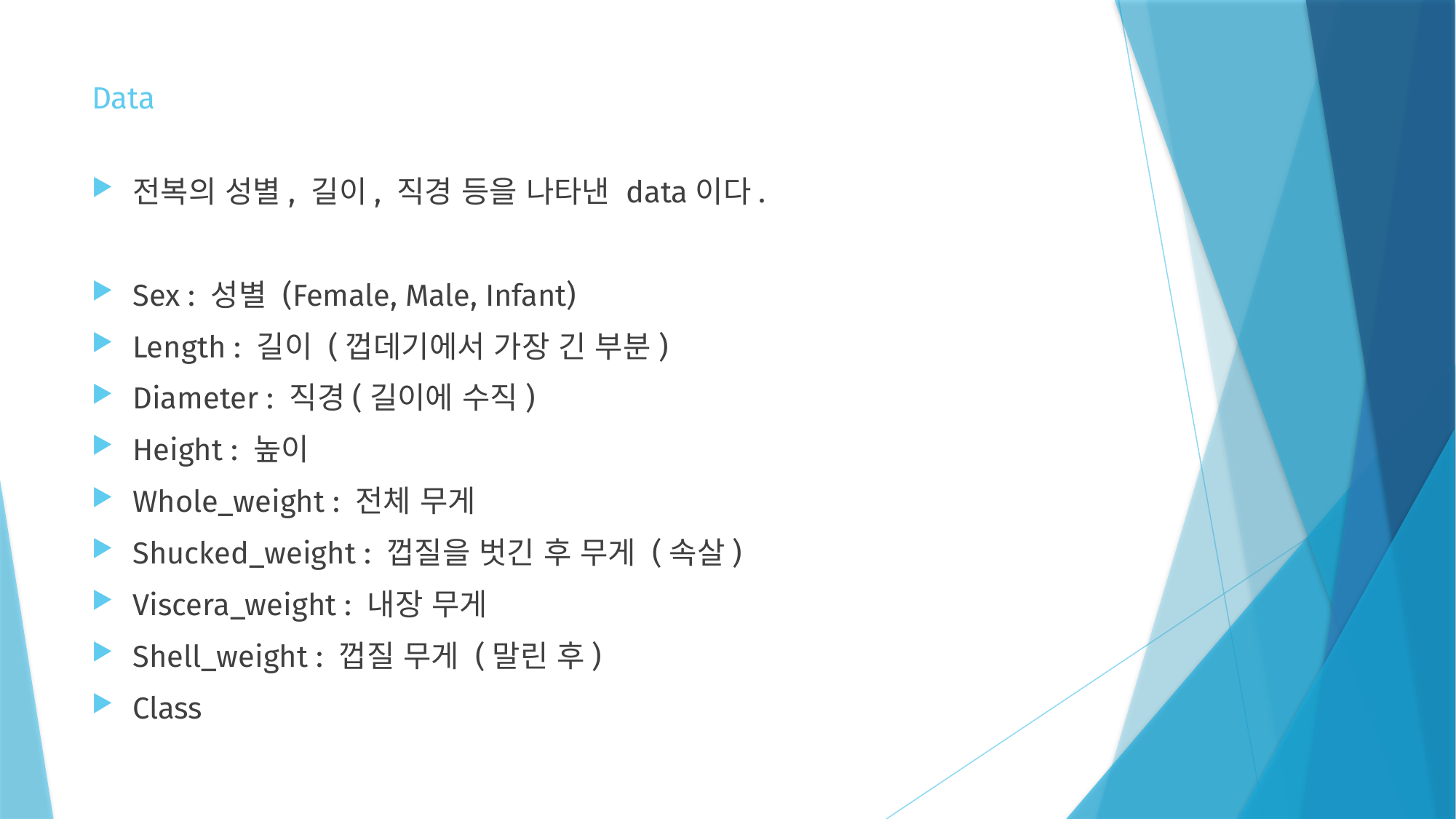

# Data
전복의 성별, 길이, 직경 등을 나타낸 data이다.

Sex : 성별 (Female, Male, Infant)
Length : 길이 (껍데기에서 가장 긴 부분)
Diameter : 직경(길이에 수직)
Height : 높이
Whole_weight : 전체 무게
Shucked_weight : 껍질을 벗긴 후 무게 (속살)
Viscera_weight : 내장 무게
Shell_weight : 껍질 무게 (말린 후)
Class